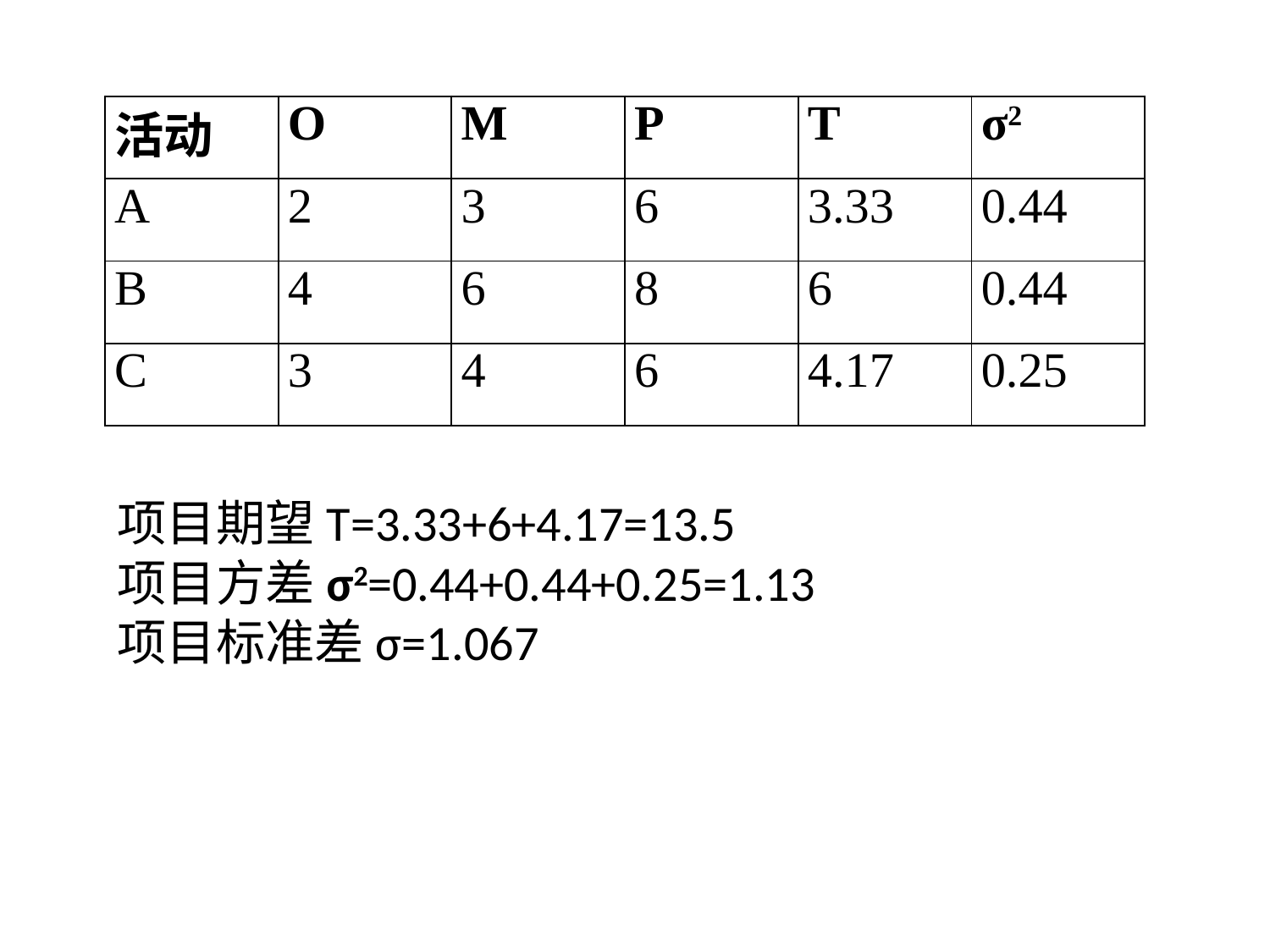

| 活动 | O | M | P | T | σ2 |
| --- | --- | --- | --- | --- | --- |
| A | 2 | 3 | 6 | 3.33 | 0.44 |
| B | 4 | 6 | 8 | 6 | 0.44 |
| C | 3 | 4 | 6 | 4.17 | 0.25 |
项目期望T=3.33+6+4.17=13.5
项目方差σ2=0.44+0.44+0.25=1.13
项目标准差σ=1.067